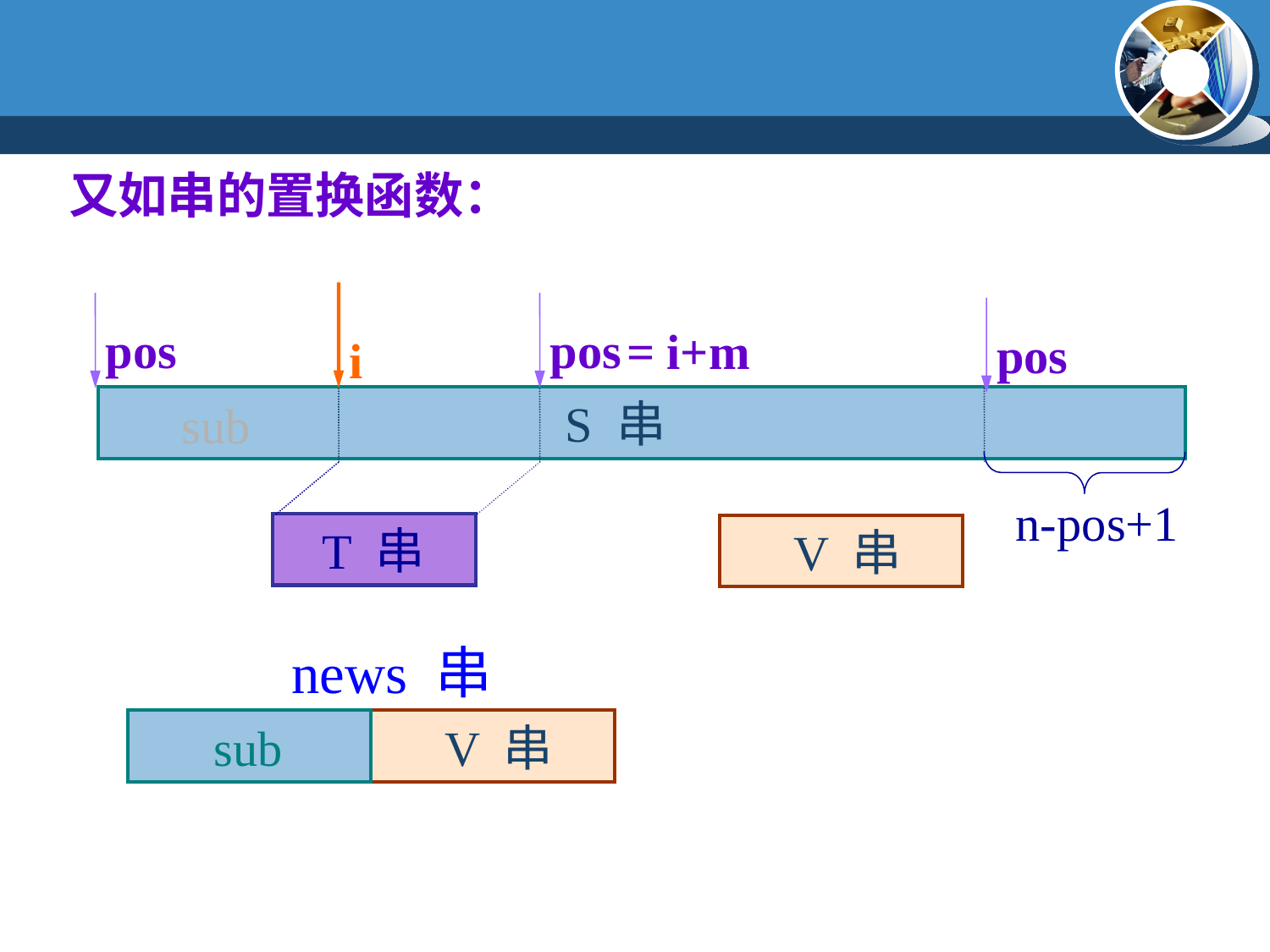

又如串的置换函数：

pos
pos
= i+m
pos
i

                                     S 串
sub

n-pos+1
   T 串
     V 串
news 串
      sub
     V 串